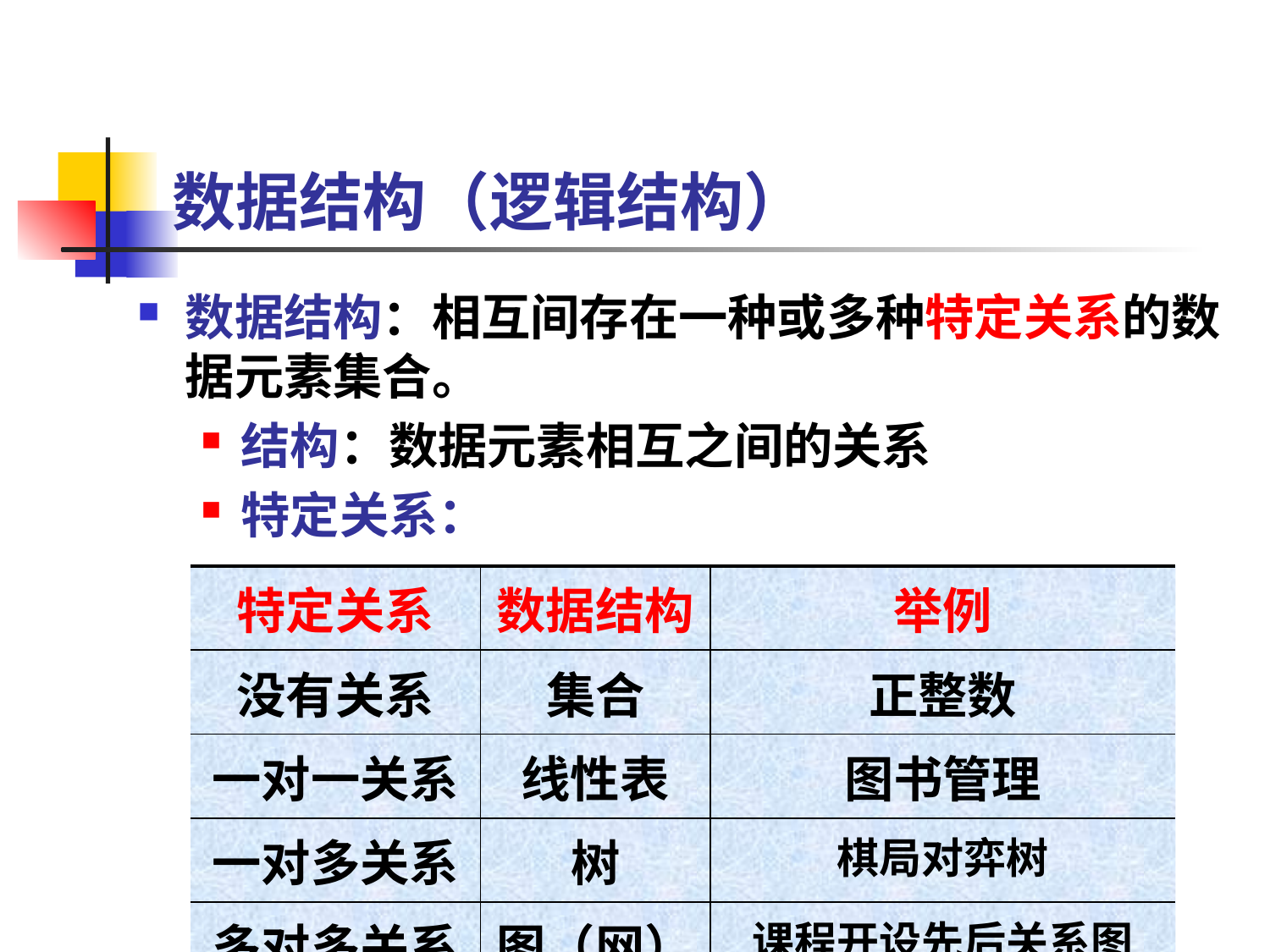

# 数据结构（逻辑结构）
数据结构：相互间存在一种或多种特定关系的数据元素集合。
结构：数据元素相互之间的关系
特定关系：
| 特定关系 | 数据结构 | 举例 |
| --- | --- | --- |
| 没有关系 | 集合 | 正整数 |
| 一对一关系 | 线性表 | 图书管理 |
| 一对多关系 | 树 | 棋局对弈树 |
| 多对多关系 | 图（网） | 课程开设先后关系图 |